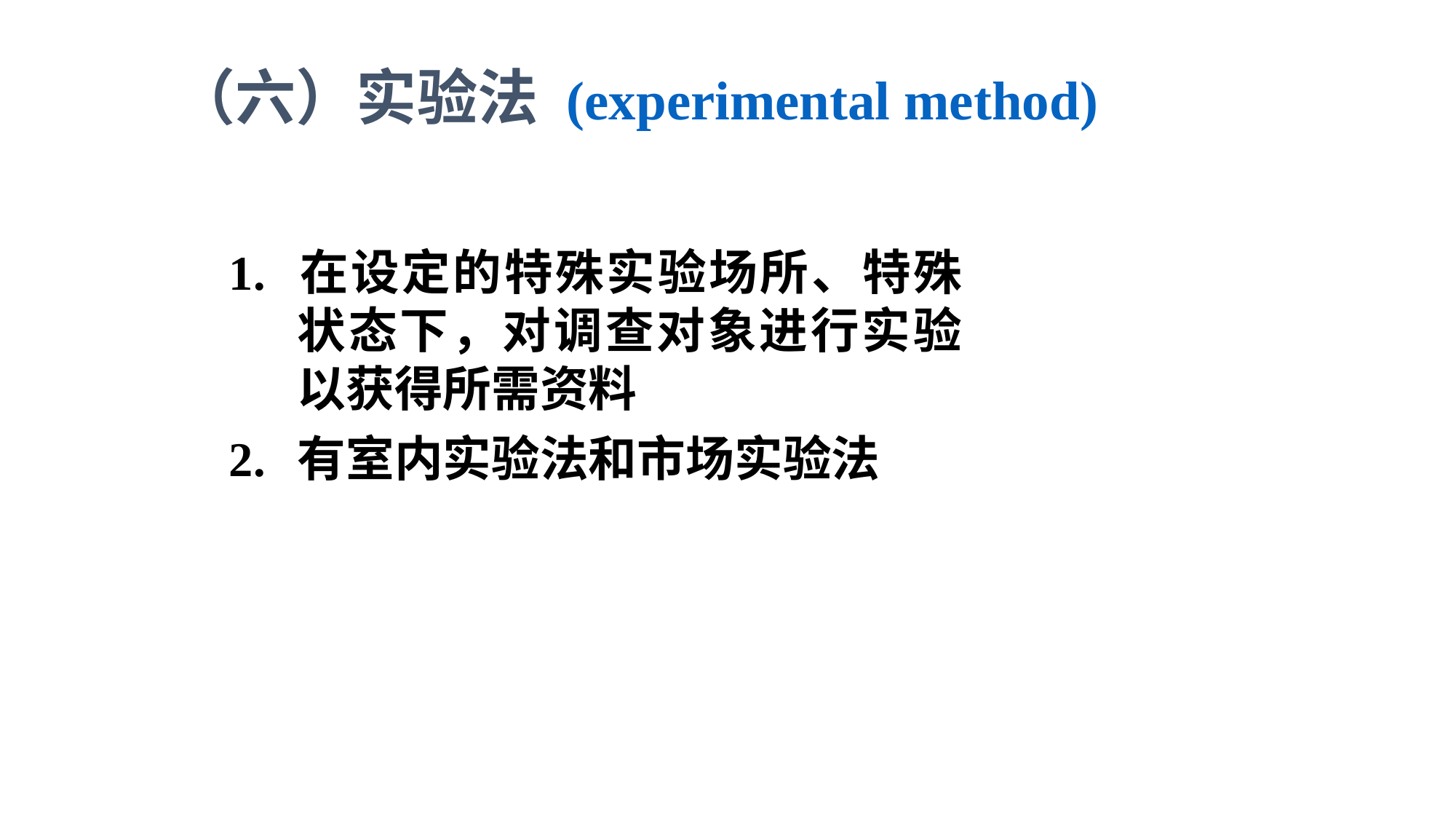

（六）实验法 (experimental method)
1.	在设定的特殊实验场所、特殊状态下，对调查对象进行实验以获得所需资料
2.	有室内实验法和市场实验法